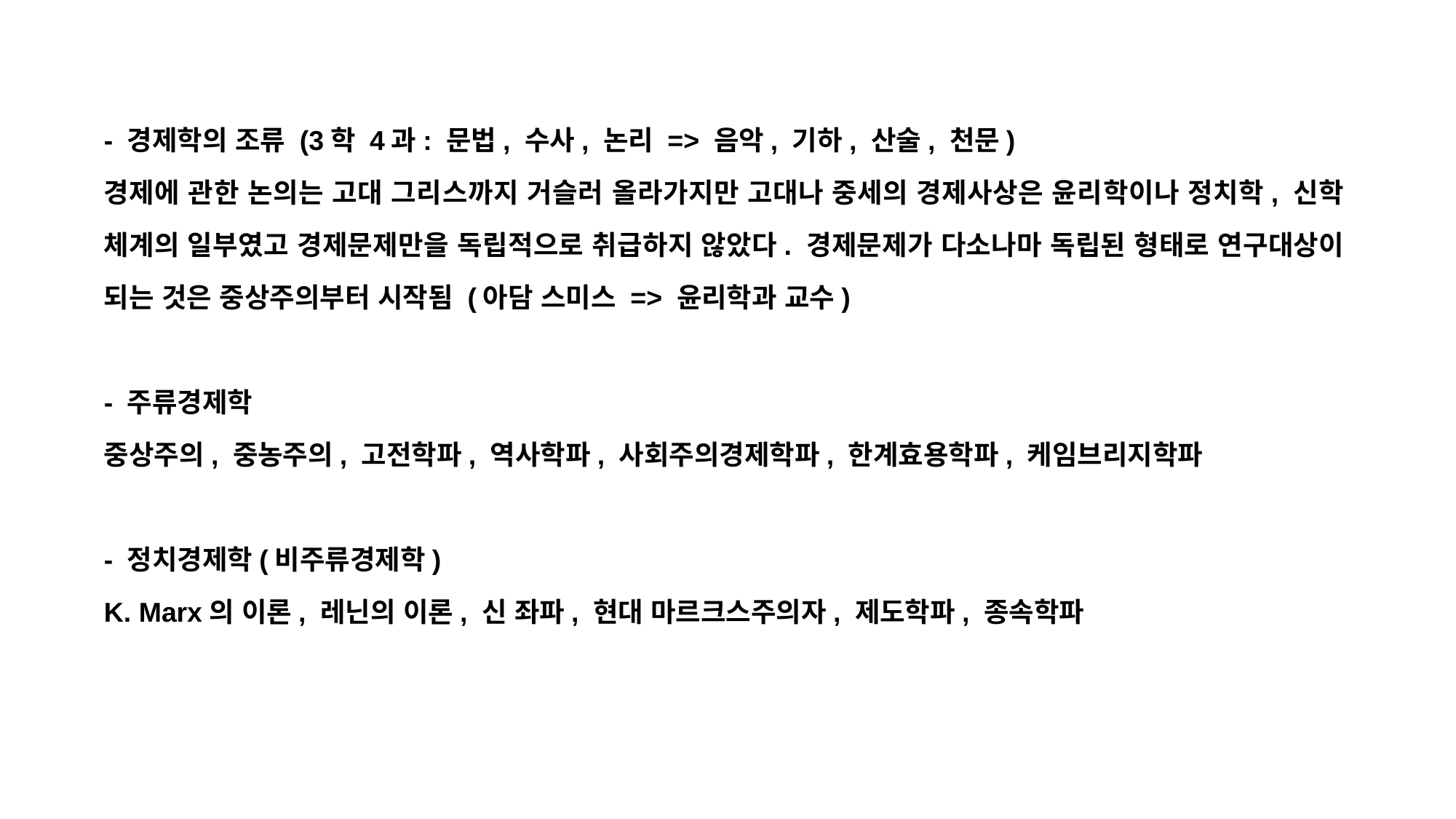

- 경제학의 조류 (3학 4과: 문법, 수사, 논리 => 음악, 기하, 산술, 천문)
경제에 관한 논의는 고대 그리스까지 거슬러 올라가지만 고대나 중세의 경제사상은 윤리학이나 정치학, 신학 체계의 일부였고 경제문제만을 독립적으로 취급하지 않았다. 경제문제가 다소나마 독립된 형태로 연구대상이 되는 것은 중상주의부터 시작됨 (아담 스미스 => 윤리학과 교수)

- 주류경제학
중상주의, 중농주의, 고전학파, 역사학파, 사회주의경제학파, 한계효용학파, 케임브리지학파

- 정치경제학(비주류경제학)
K. Marx의 이론, 레닌의 이론, 신 좌파, 현대 마르크스주의자, 제도학파, 종속학파